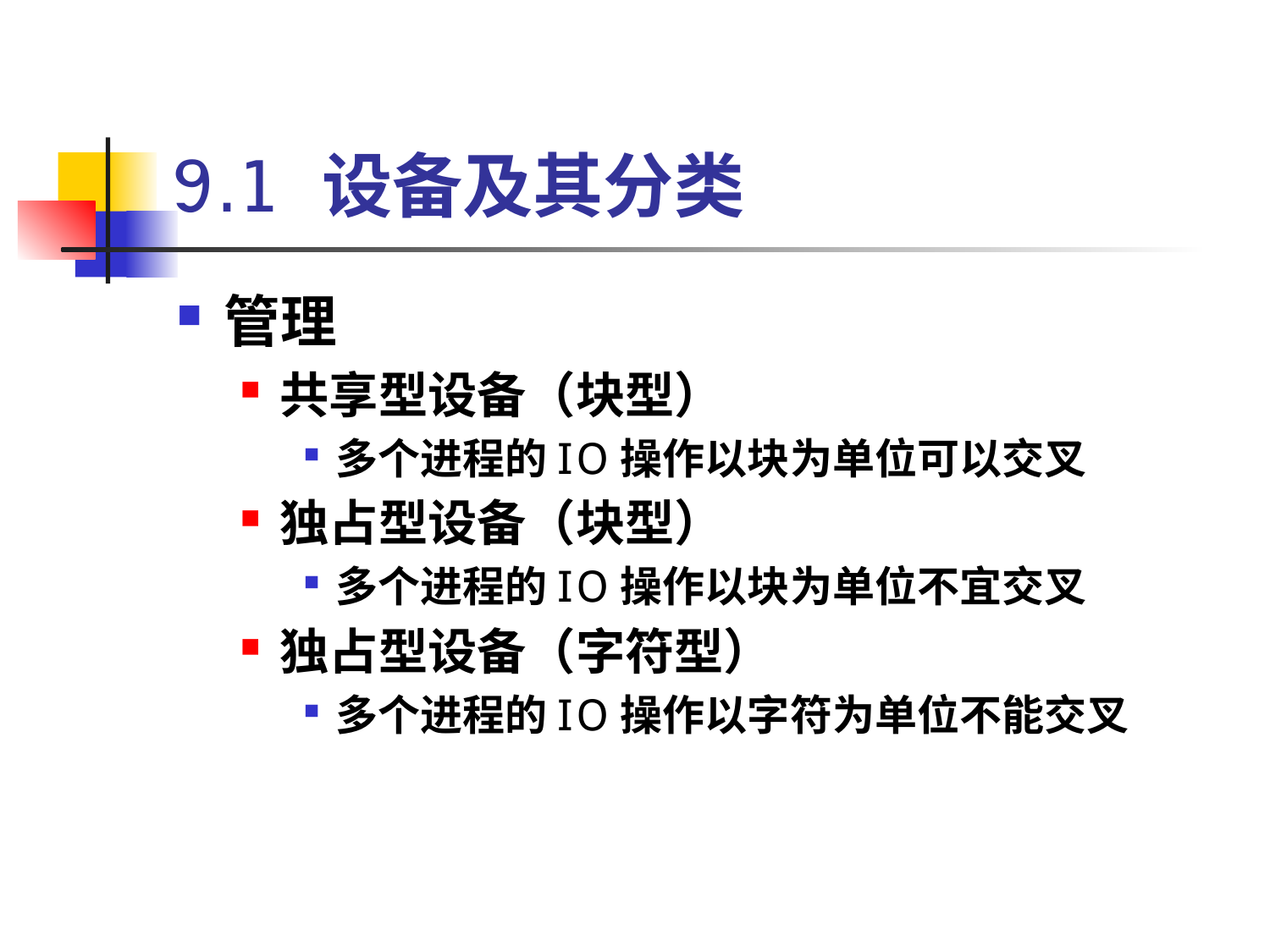

# 9.1 设备及其分类
管理
共享型设备（块型）
多个进程的IO操作以块为单位可以交叉
独占型设备（块型）
多个进程的IO操作以块为单位不宜交叉
独占型设备（字符型）
多个进程的IO操作以字符为单位不能交叉